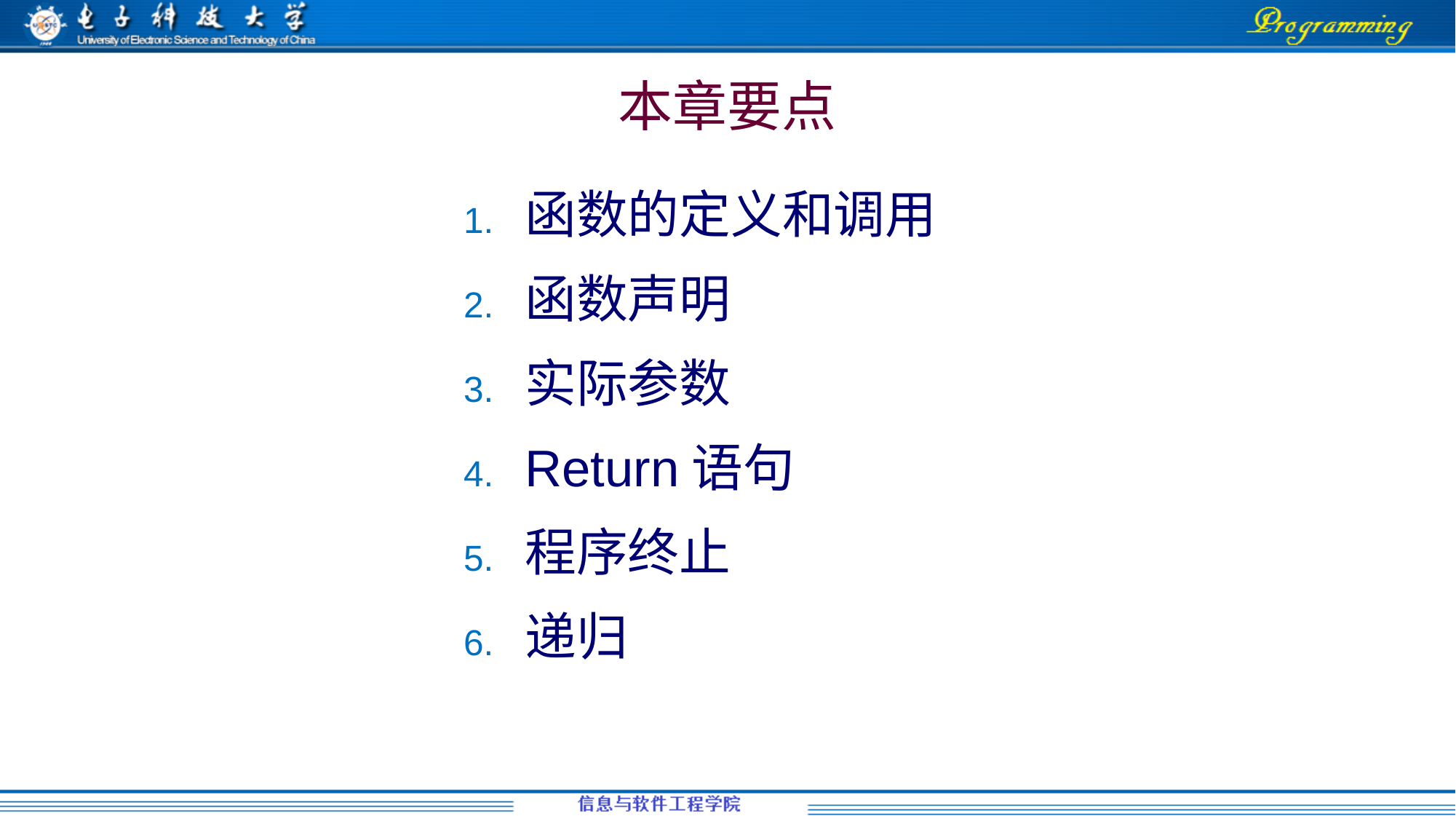

# 本章要点
函数的定义和调用
函数声明
实际参数
Return语句
程序终止
递归